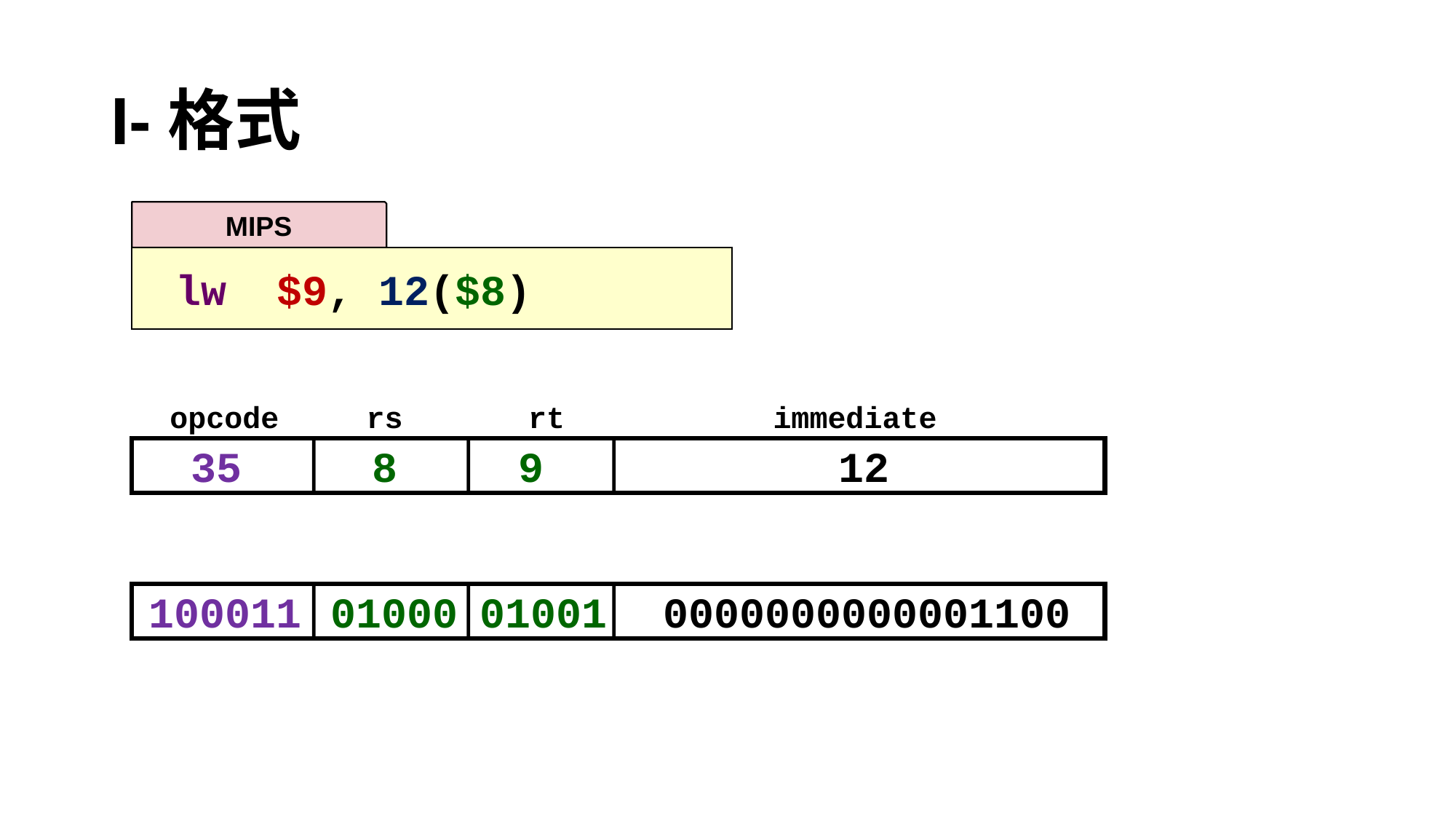

# I-格式
MIPS
  lw  $9, 12($8)
opcode
rs
rt
immediate

35
8
9
12
100011
01000
01001
0000000000001100